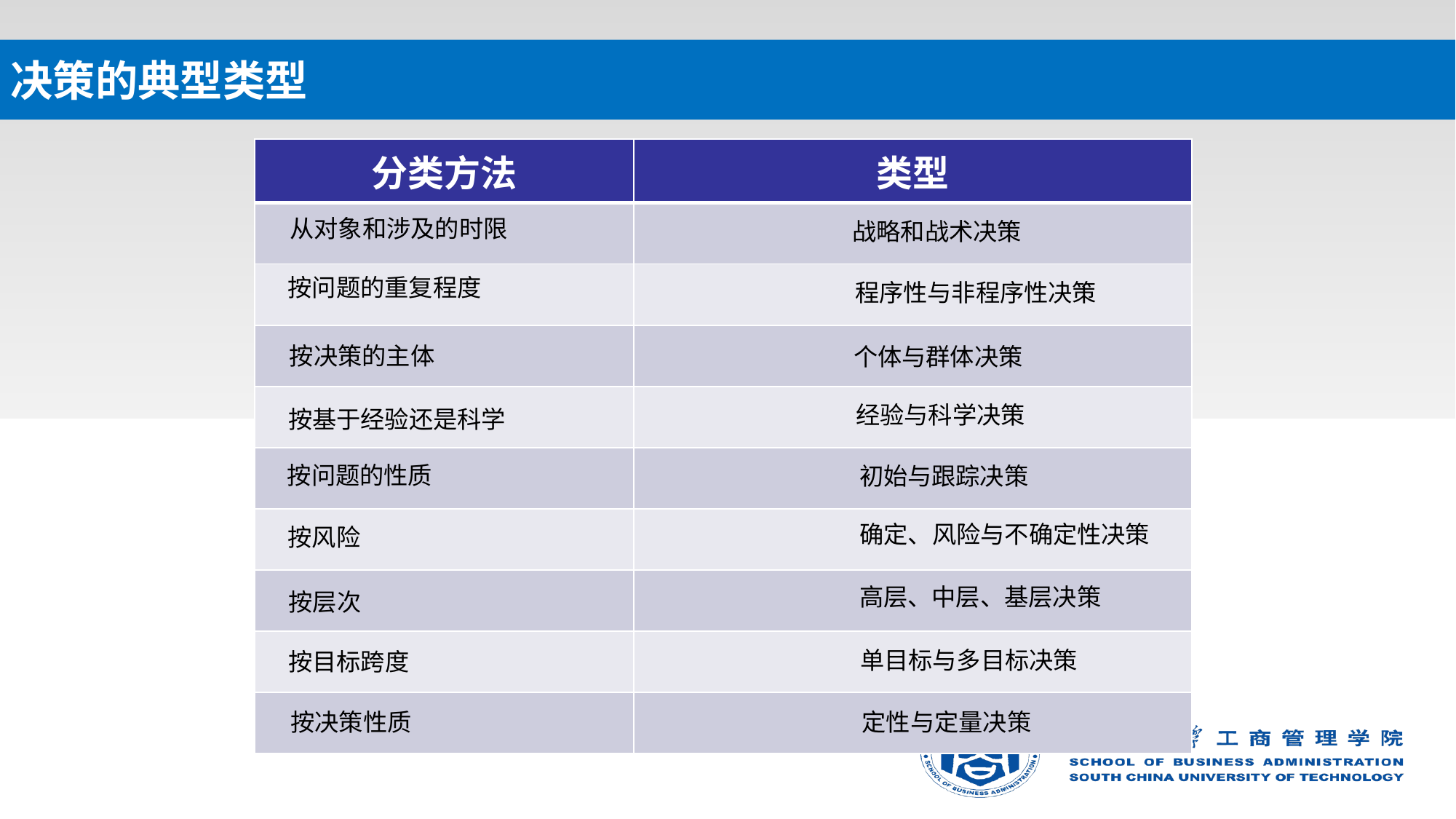

# 决策的典型类型
| 分类方法 | 类型 |
| --- | --- |
|  |  |
|  |  |
|  |  |
|  |  |
|  |  |
|  |  |
|  |  |
|  |  |
|  |  |
从对象和涉及的时限
战略和战术决策
按问题的重复程度
程序性与非程序性决策
按决策的主体
个体与群体决策
经验与科学决策
按基于经验还是科学
按问题的性质
初始与跟踪决策
确定、风险与不确定性决策
按风险
高层、中层、基层决策
按层次
单目标与多目标决策
按目标跨度
按决策性质
定性与定量决策